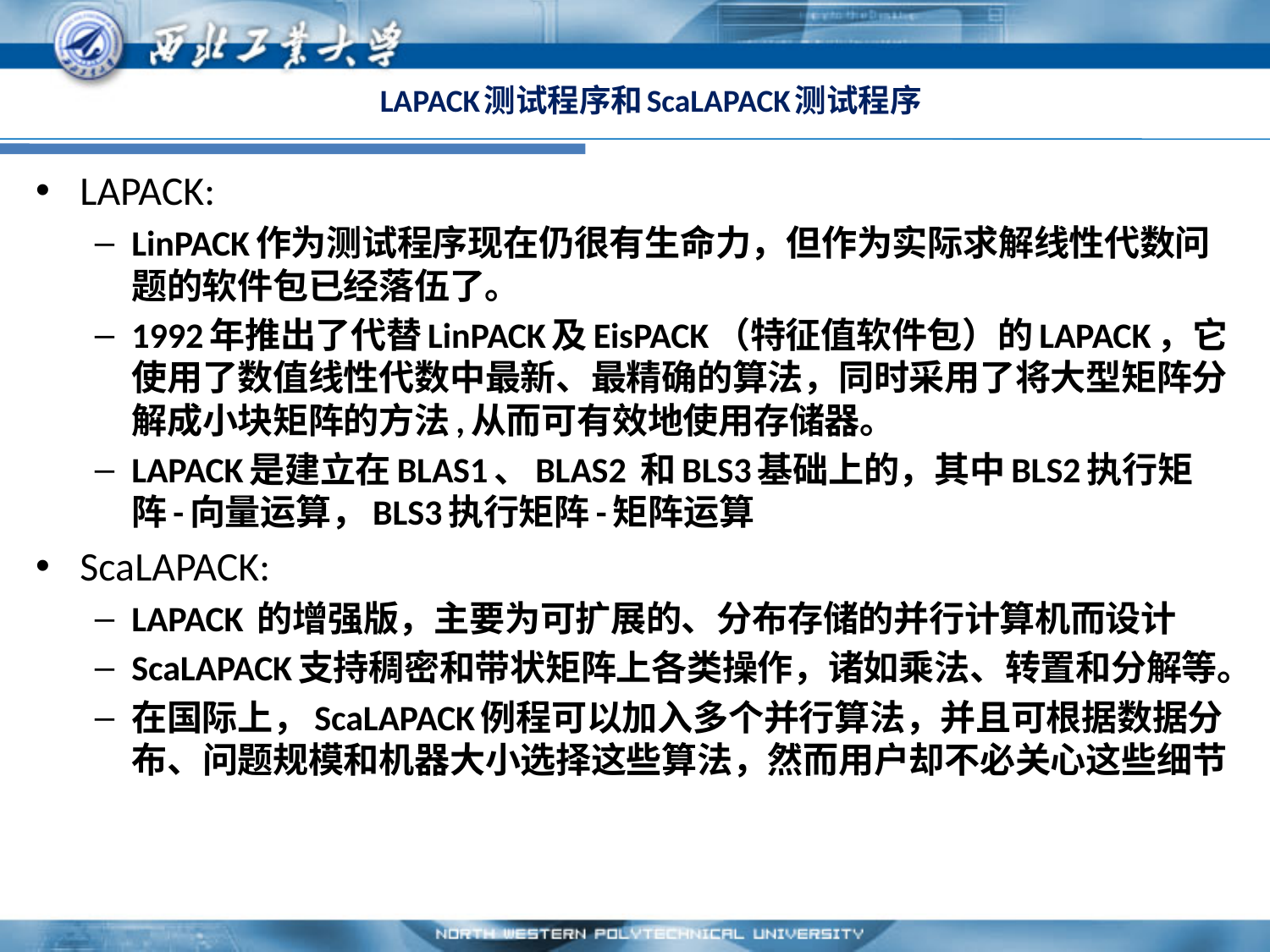

# LAPACK测试程序和ScaLAPACK测试程序
LAPACK:
LinPACK作为测试程序现在仍很有生命力，但作为实际求解线性代数问题的软件包已经落伍了。
1992年推出了代替LinPACK及EisPACK（特征值软件包）的LAPACK，它使用了数值线性代数中最新、最精确的算法，同时采用了将大型矩阵分解成小块矩阵的方法,从而可有效地使用存储器。
LAPACK是建立在BLAS1、BLAS2 和BLS3基础上的，其中BLS2执行矩阵-向量运算，BLS3执行矩阵-矩阵运算
ScaLAPACK:
LAPACK 的增强版，主要为可扩展的、分布存储的并行计算机而设计
ScaLAPACK支持稠密和带状矩阵上各类操作，诸如乘法、转置和分解等。
在国际上，ScaLAPACK例程可以加入多个并行算法，并且可根据数据分布、问题规模和机器大小选择这些算法，然而用户却不必关心这些细节
39